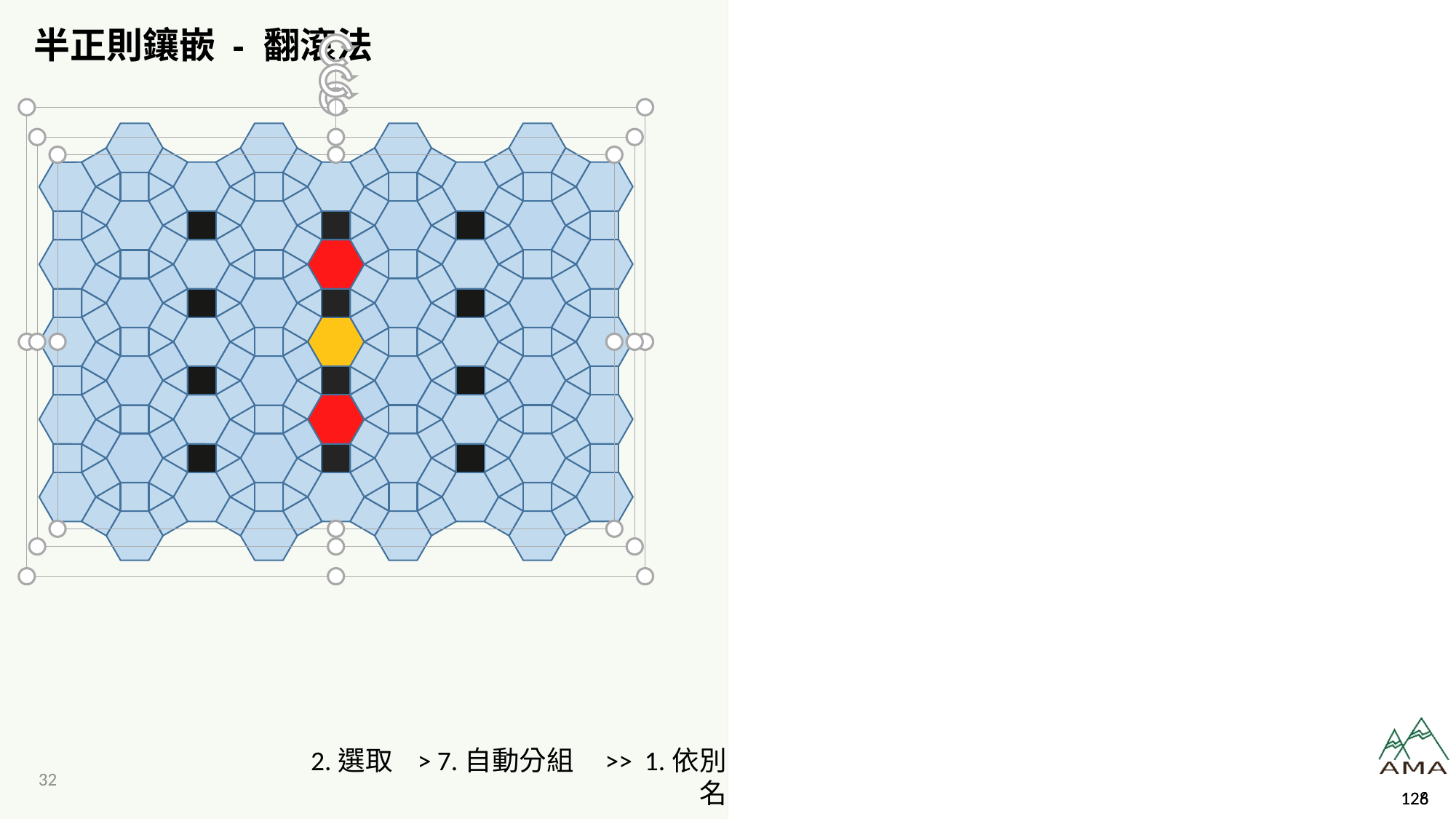

# 半正則鑲嵌 - 翻滾法

2.選取   > 7.自動分組    >>  1.依別名
126
128